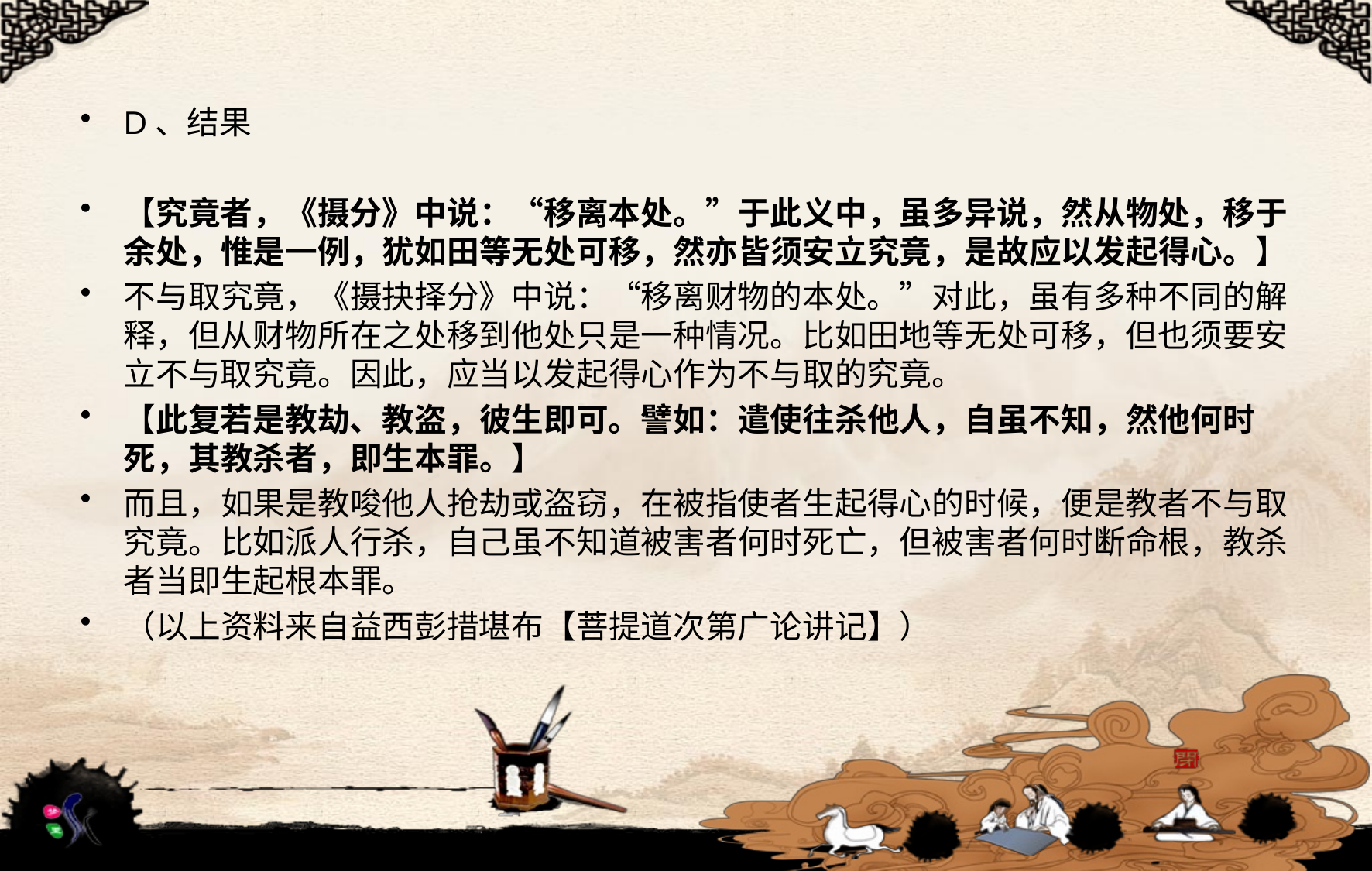

D、结果

【究竟者，《摄分》中说：“移离本处。”于此义中，虽多异说，然从物处，移于余处，惟是一例，犹如田等无处可移，然亦皆须安立究竟，是故应以发起得心。】
不与取究竟，《摄抉择分》中说：“移离财物的本处。”对此，虽有多种不同的解释，但从财物所在之处移到他处只是一种情况。比如田地等无处可移，但也须要安立不与取究竟。因此，应当以发起得心作为不与取的究竟。
【此复若是教劫、教盗，彼生即可。譬如：遣使往杀他人，自虽不知，然他何时死，其教杀者，即生本罪。】
而且，如果是教唆他人抢劫或盗窃，在被指使者生起得心的时候，便是教者不与取究竟。比如派人行杀，自己虽不知道被害者何时死亡，但被害者何时断命根，教杀者当即生起根本罪。
（以上资料来自益西彭措堪布【菩提道次第广论讲记】）

#